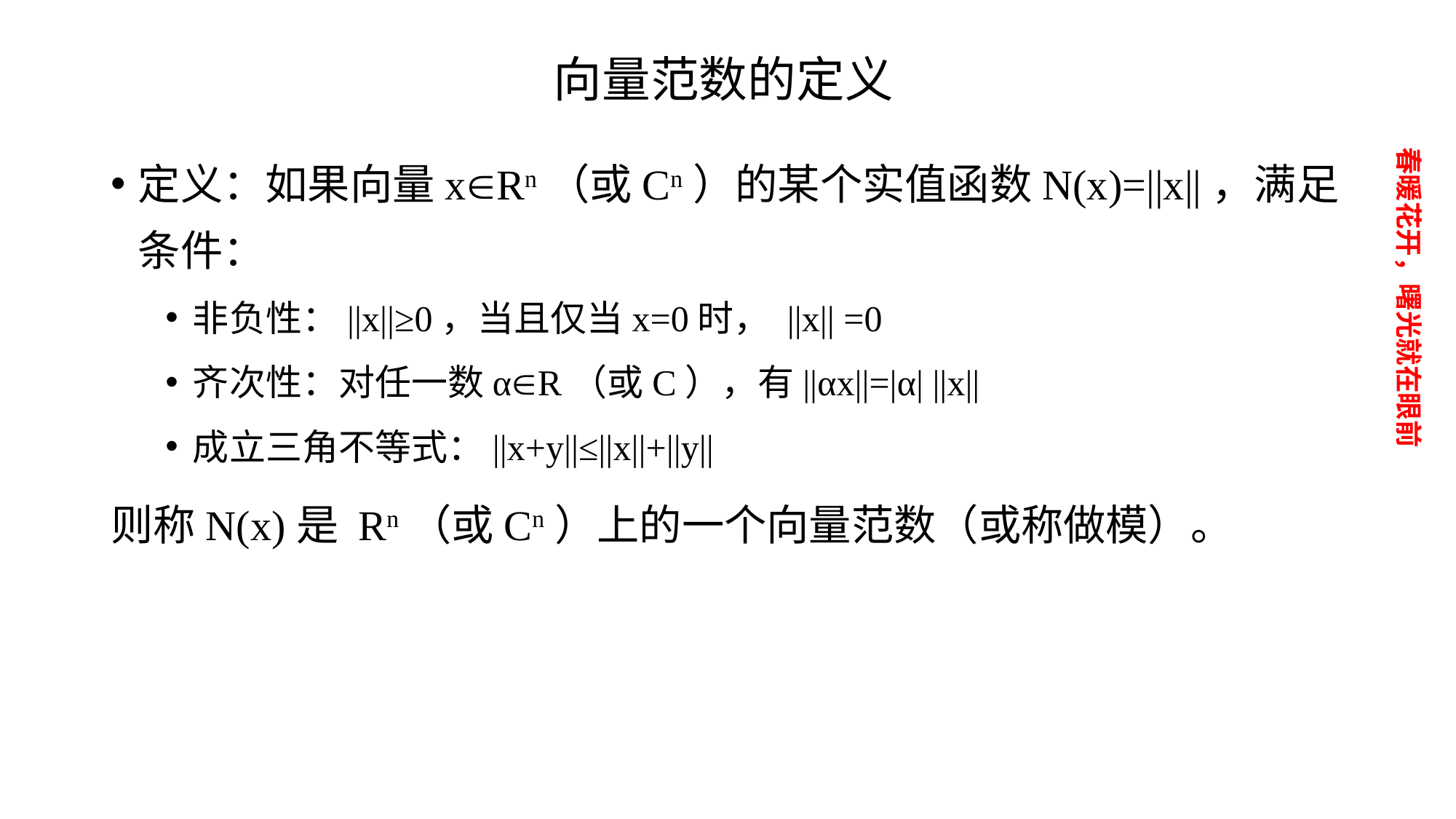

# 向量范数的定义
定义：如果向量x∈Rn（或Cn）的某个实值函数N(x)=||x||，满足条件：
非负性：||x||≥0，当且仅当x=0时， ||x|| =0
齐次性：对任一数α∈R（或C），有||αx||=|α| ||x||
成立三角不等式：||x+y||≤||x||+||y||
则称N(x)是 Rn（或Cn）上的一个向量范数（或称做模）。